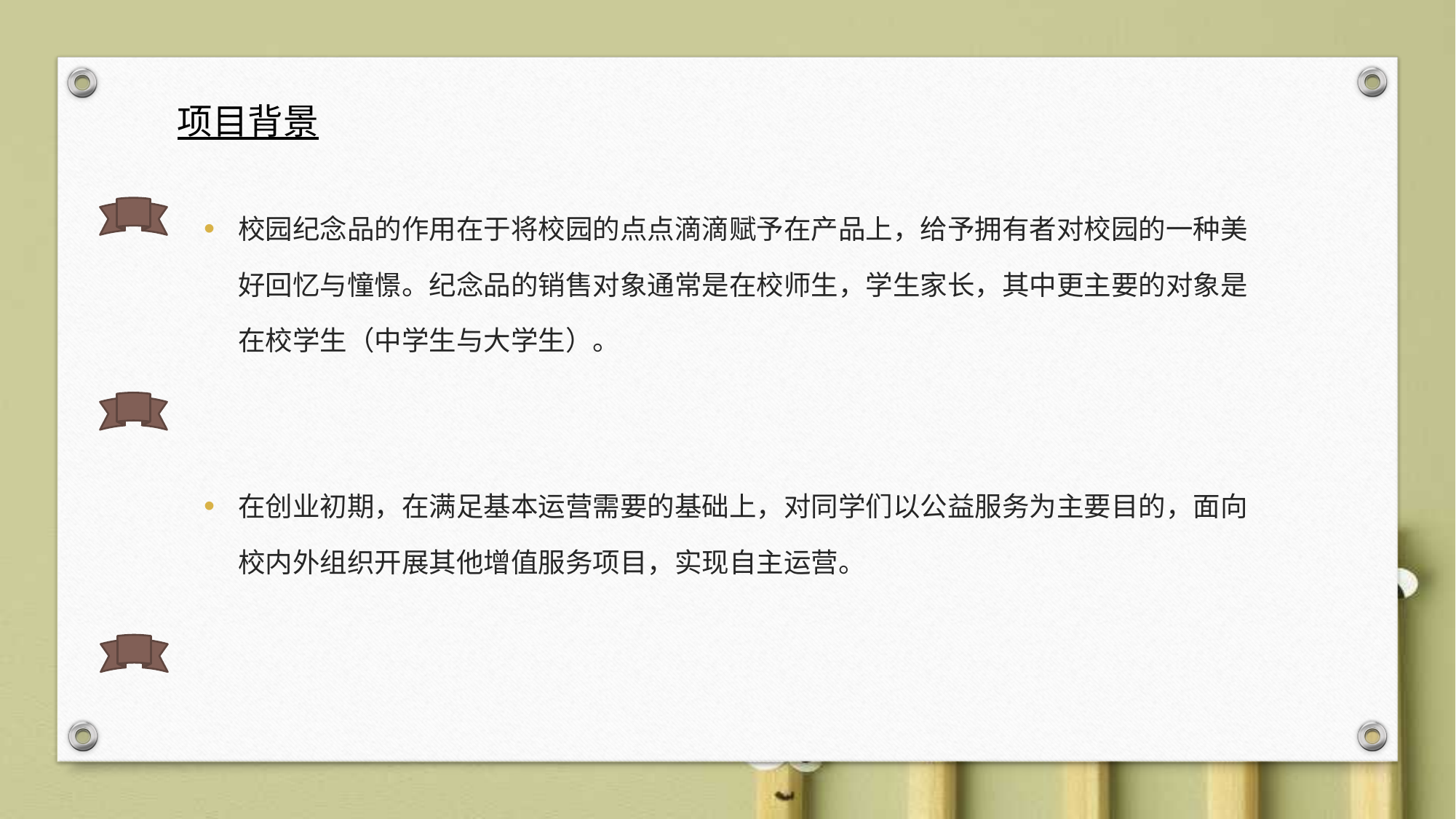

项目背景
校园纪念品的作用在于将校园的点点滴滴赋予在产品上，给予拥有者对校园的一种美好回忆与憧憬。纪念品的销售对象通常是在校师生，学生家长，其中更主要的对象是在校学生（中学生与大学生）。

在创业初期，在满足基本运营需要的基础上，对同学们以公益服务为主要目的，面向校内外组织开展其他增值服务项目，实现自主运营。